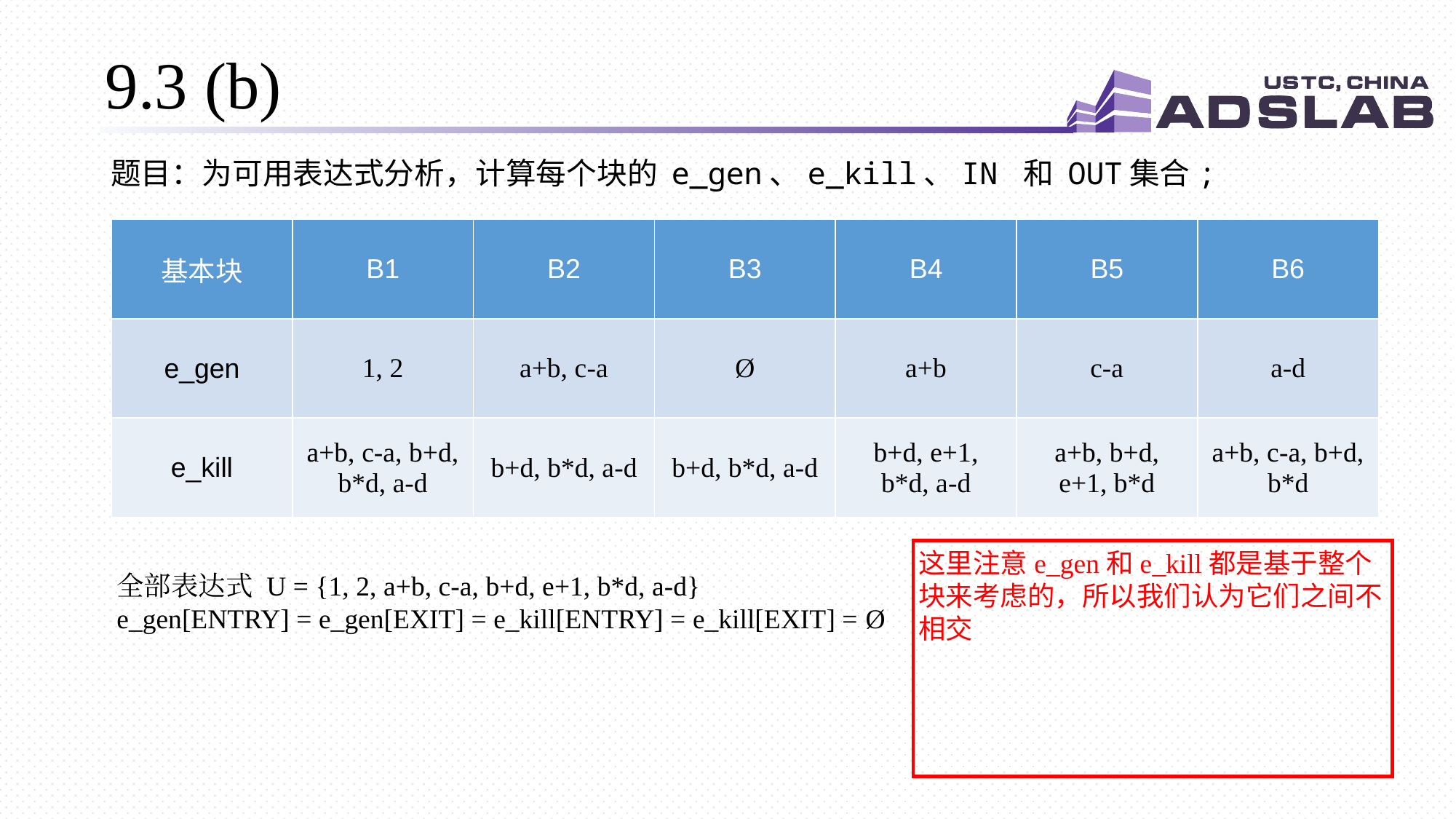

# 9.3 (b)
题目：为可用表达式分析，计算每个块的 e_gen、e_kill、IN 和 OUT集合;
| 基本块 | B1 | B2 | B3 | B4 | B5 | B6 |
| --- | --- | --- | --- | --- | --- | --- |
| e\_gen | 1, 2 | a+b, c-a | Ø | a+b | c-a | a-d |
| e\_kill | a+b, c-a, b+d, b\*d, a-d | b+d, b\*d, a-d | b+d, b\*d, a-d | b+d, e+1, b\*d, a-d | a+b, b+d, e+1, b\*d | a+b, c-a, b+d, b\*d |
这里注意e_gen和e_kill都是基于整个块来考虑的，所以我们认为它们之间不相交
全部表达式 U = {1, 2, a+b, c-a, b+d, e+1, b*d, a-d}
e_gen[ENTRY] = e_gen[EXIT] = e_kill[ENTRY] = e_kill[EXIT] = Ø